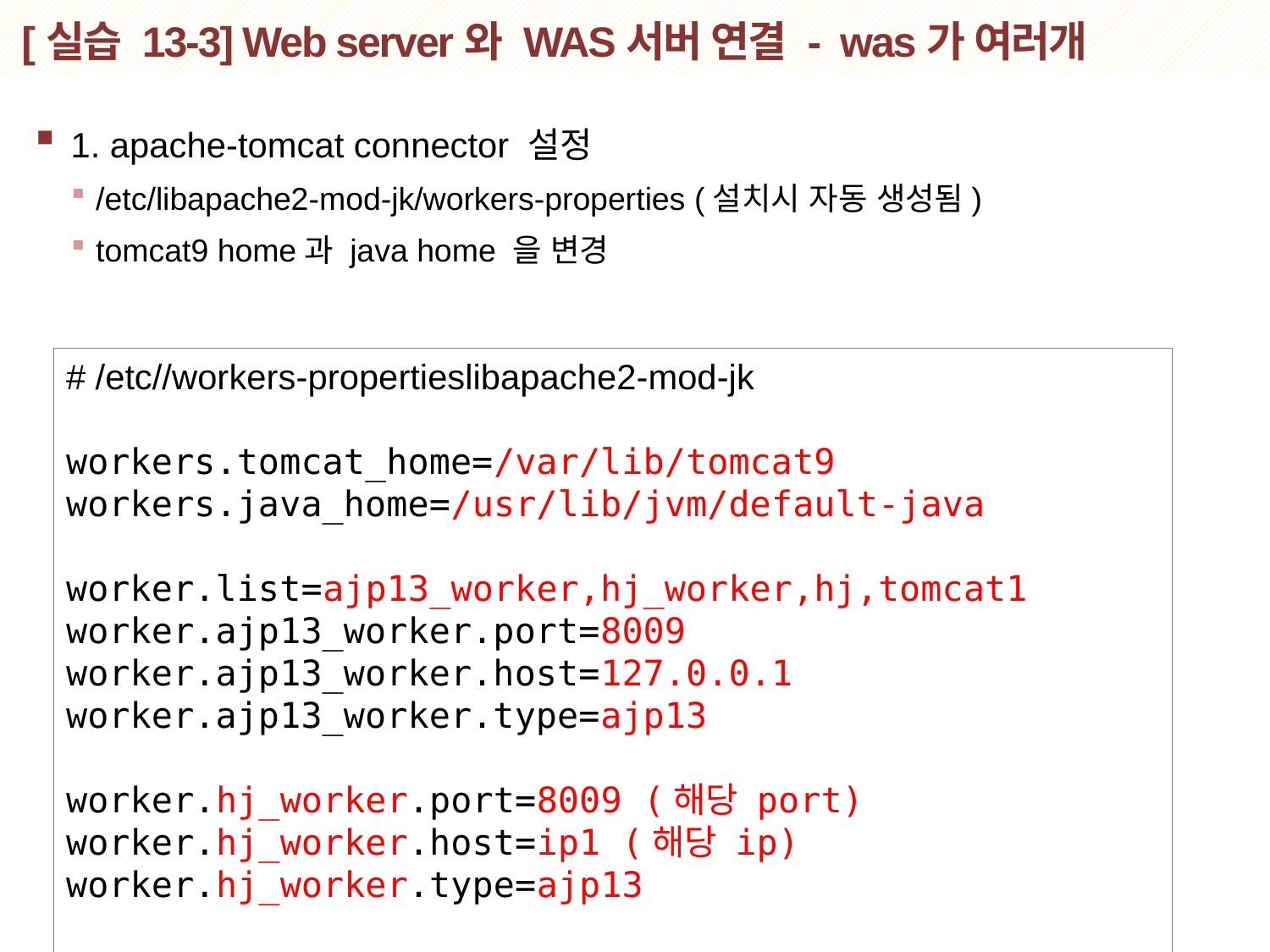

# [실습 13-3] Web server와 WAS서버 연결 -  was가 여러개
1. apache-tomcat connector 설정
/etc/libapache2-mod-jk/workers-properties (설치시 자동 생성됨)
tomcat9 home과 java home 을 변경

# /etc//workers-propertieslibapache2-mod-jk

workers.tomcat_home=/var/lib/tomcat9
workers.java_home=/usr/lib/jvm/default-java

worker.list=ajp13_worker,hj_worker,hj,tomcat1
worker.ajp13_worker.port=8009
worker.ajp13_worker.host=127.0.0.1
worker.ajp13_worker.type=ajp13

worker.hj_worker.port=8009 (해당 port)
worker.hj_worker.host=ip1 (해당 ip)
worker.hj_worker.type=ajp13